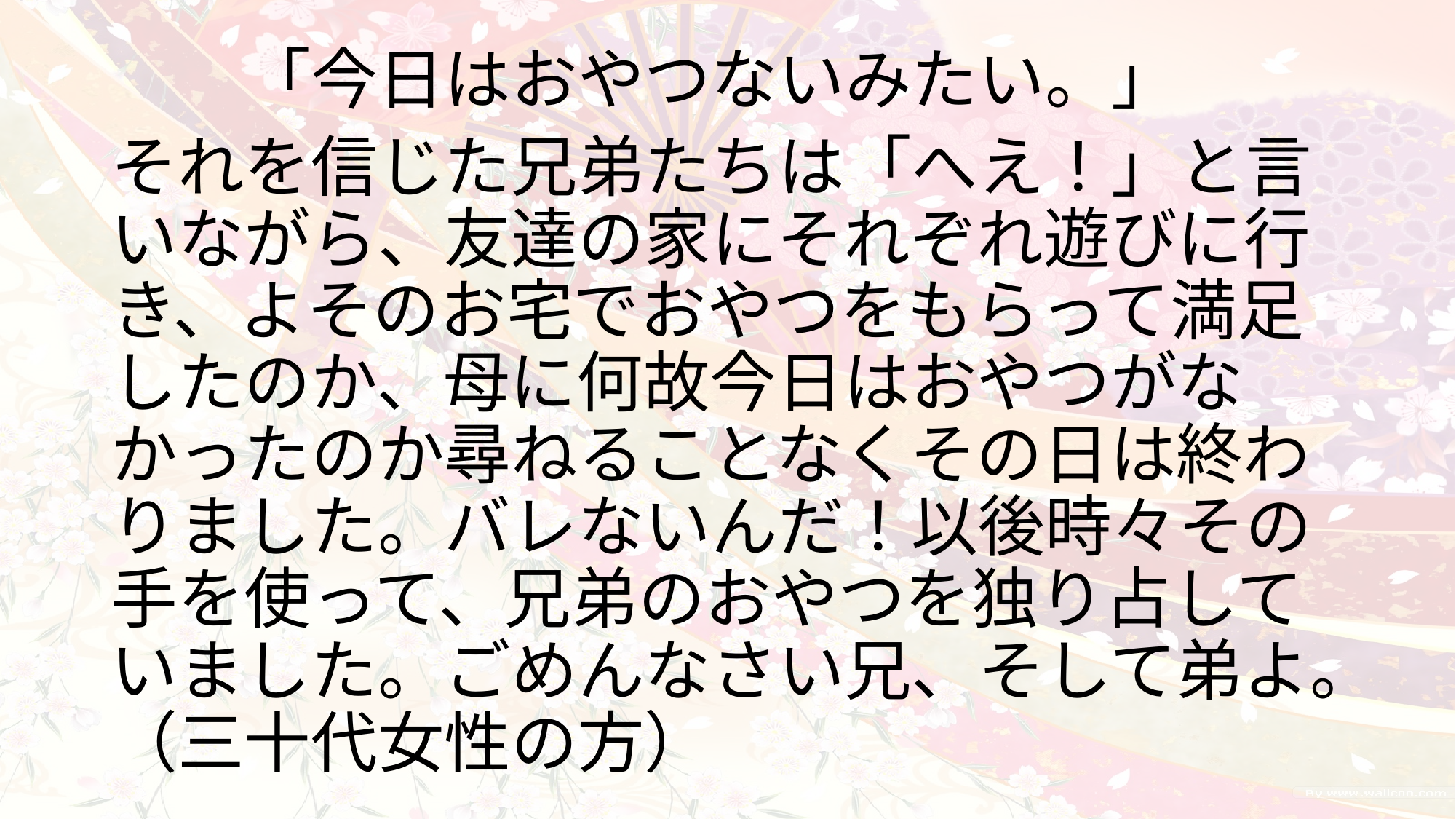

「今日はおやつないみたい。」
それを信じた兄弟たちは「へえ！」と言いながら、友達の家にそれぞれ遊びに行き、よそのお宅でおやつをもらって満足したのか、母に何故今日はおやつがなかったのか尋ねることなくその日は終わりました。バレないんだ！以後時々その手を使って、兄弟のおやつを独り占していました。ごめんなさい兄、そして弟よ。（三十代女性の方）